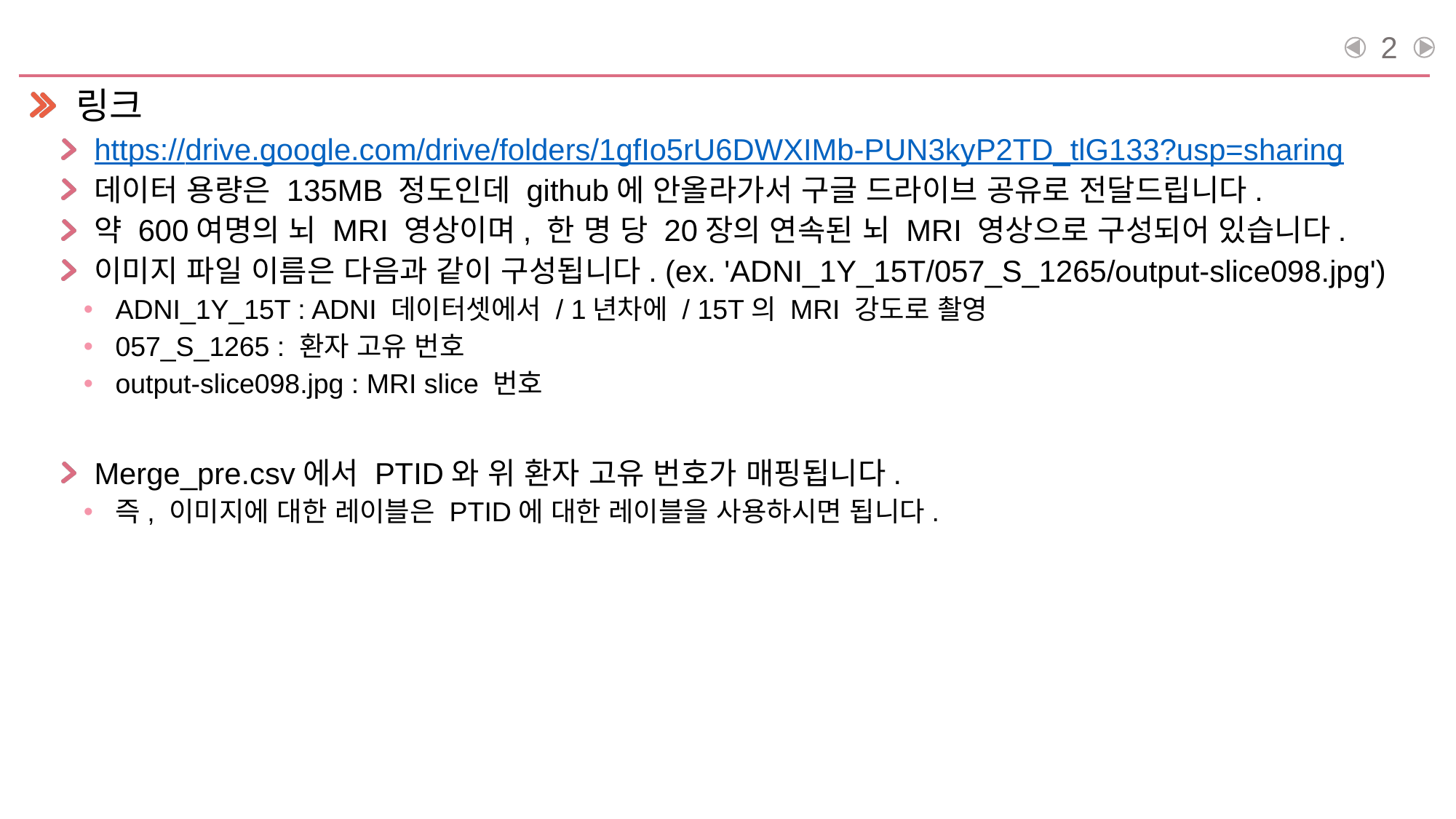

#
2
 링크
https://drive.google.com/drive/folders/1gfIo5rU6DWXIMb-PUN3kyP2TD_tlG133?usp=sharing
데이터 용량은 135MB 정도인데 github에 안올라가서 구글 드라이브 공유로 전달드립니다.
약 600여명의 뇌 MRI 영상이며, 한 명 당 20장의 연속된 뇌 MRI 영상으로 구성되어 있습니다.
이미지 파일 이름은 다음과 같이 구성됩니다. (ex. 'ADNI_1Y_15T/057_S_1265/output-slice098.jpg')
ADNI_1Y_15T : ADNI 데이터셋에서 / 1년차에 / 15T의 MRI 강도로 촬영
057_S_1265 : 환자 고유 번호
output-slice098.jpg : MRI slice 번호

Merge_pre.csv에서 PTID와 위 환자 고유 번호가 매핑됩니다.
즉, 이미지에 대한 레이블은 PTID에 대한 레이블을 사용하시면 됩니다.